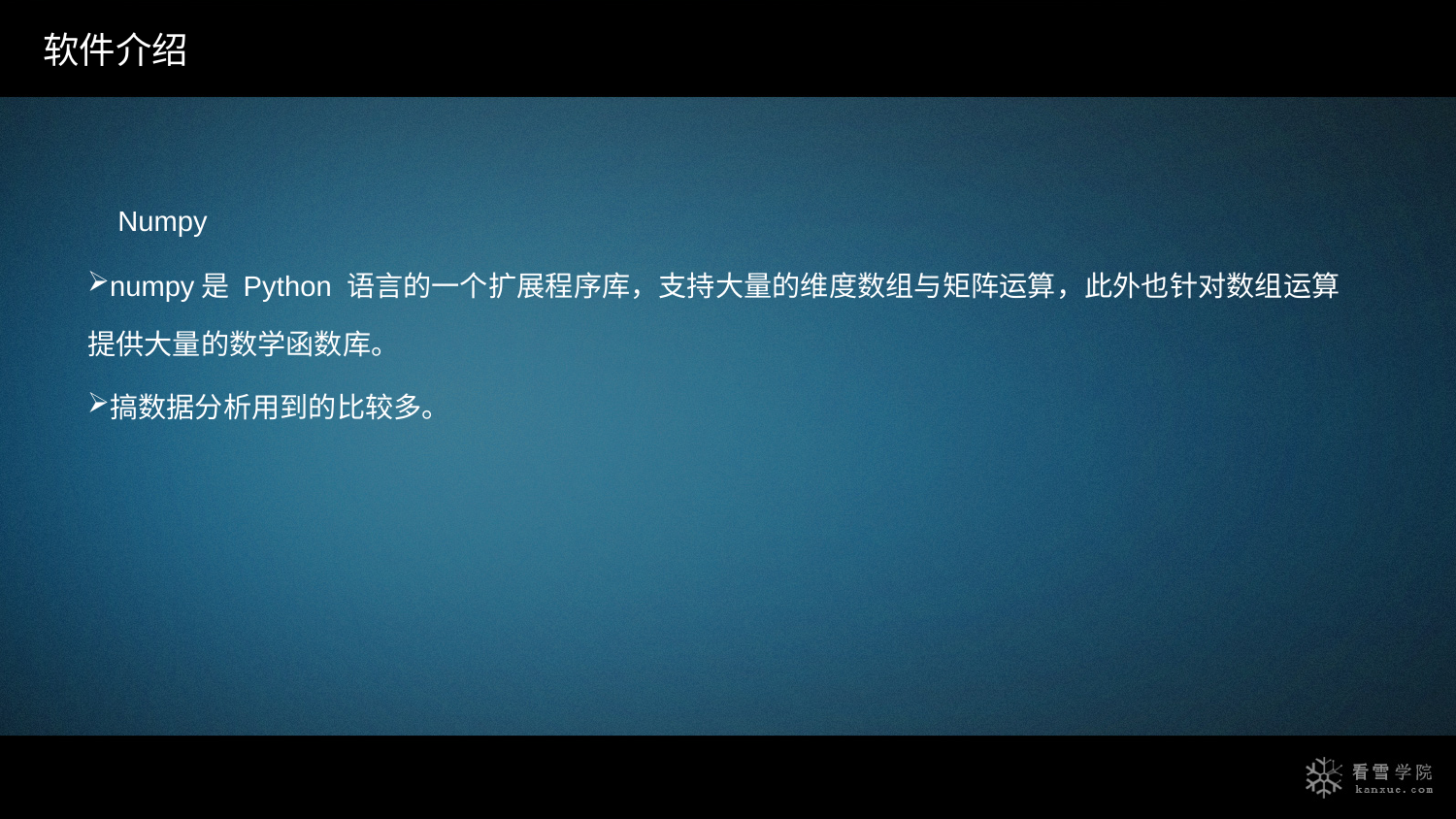

软件介绍
   Numpy
numpy是 Python 语言的一个扩展程序库，支持大量的维度数组与矩阵运算，此外也针对数组运算提供大量的数学函数库。
搞数据分析用到的比较多。